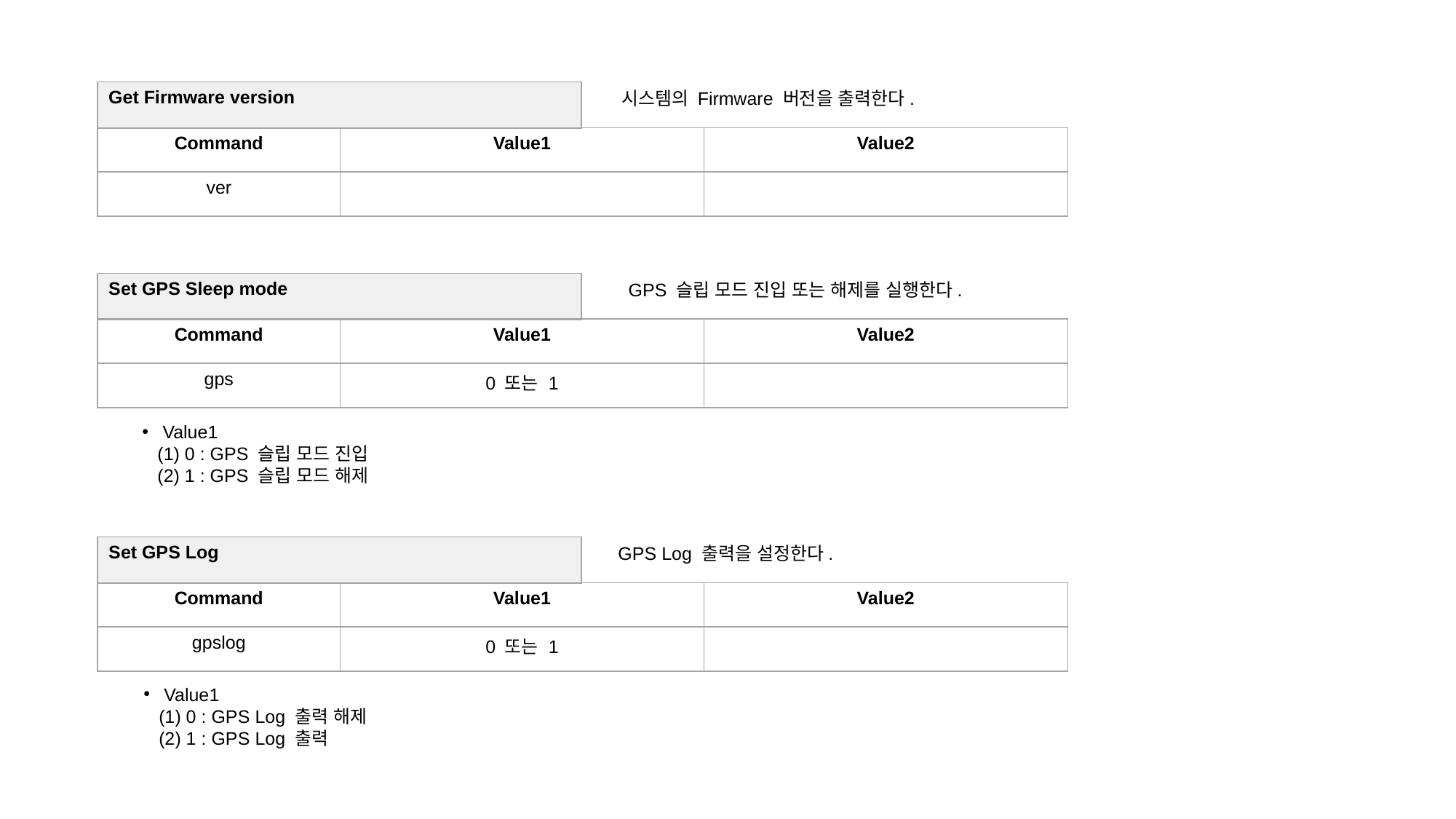

| Get Firmware version |
| --- |
시스템의 Firmware 버전을 출력한다.
| Command | Value1 | Value2 |
| --- | --- | --- |
| ver |  |  |
| Set GPS Sleep mode |
| --- |
GPS 슬립 모드 진입 또는 해제를 실행한다.
| Command | Value1 | Value2 |
| --- | --- | --- |
| gps | 0 또는 1 |  |
Value1
   (1) 0 : GPS 슬립 모드 진입
   (2) 1 : GPS 슬립 모드 해제
| Set GPS Log |
| --- |
GPS Log 출력을 설정한다.
| Command | Value1 | Value2 |
| --- | --- | --- |
| gpslog | 0 또는 1 |  |
Value1
   (1) 0 : GPS Log 출력 해제
   (2) 1 : GPS Log 출력